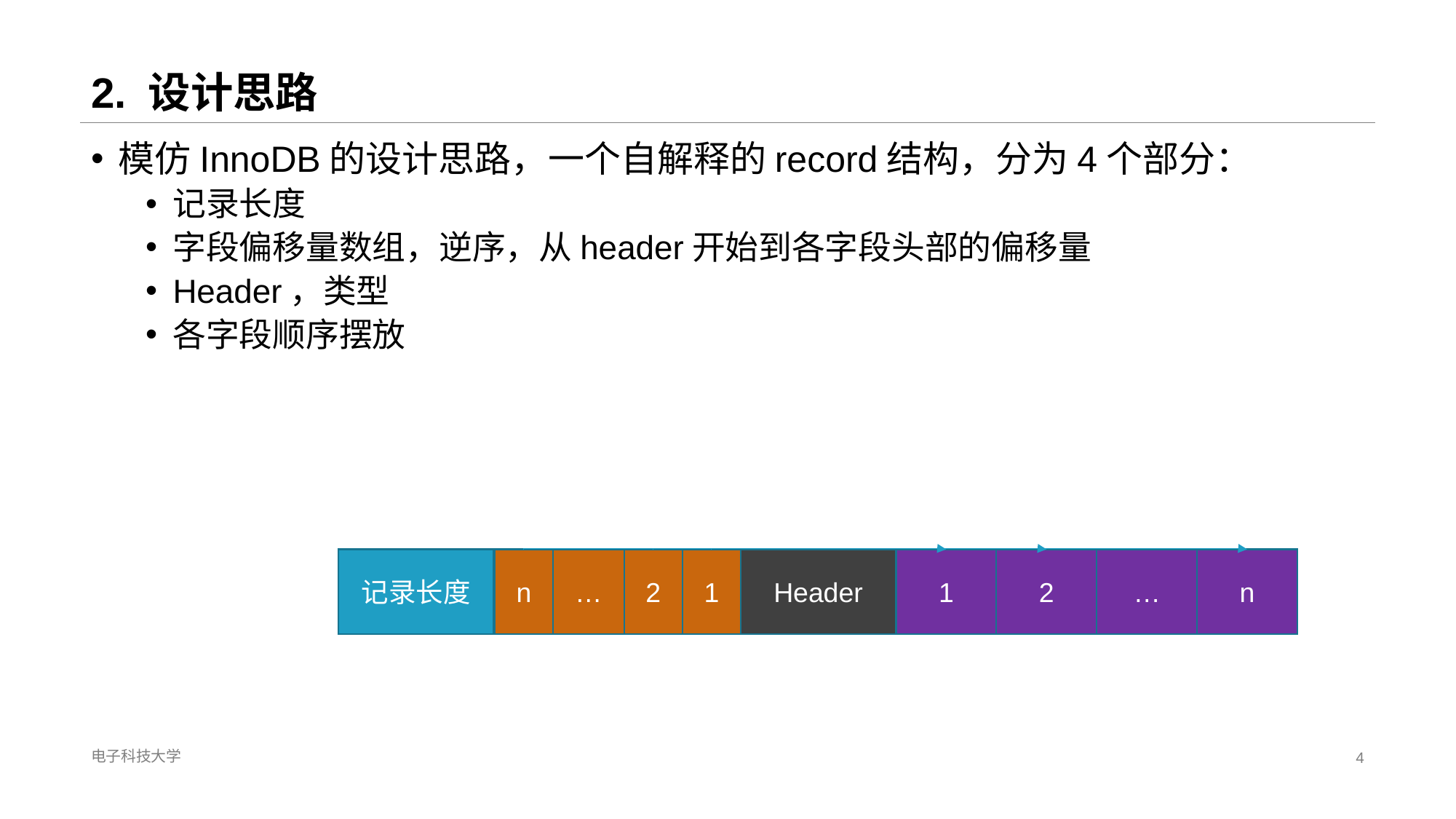

# 2. 设计思路
模仿InnoDB的设计思路，一个自解释的record结构，分为4个部分：
记录长度
字段偏移量数组，逆序，从header开始到各字段头部的偏移量
Header，类型
各字段顺序摆放

记录长度
n
…
2
1
Header
1
2
…
n
电子科技大学
4